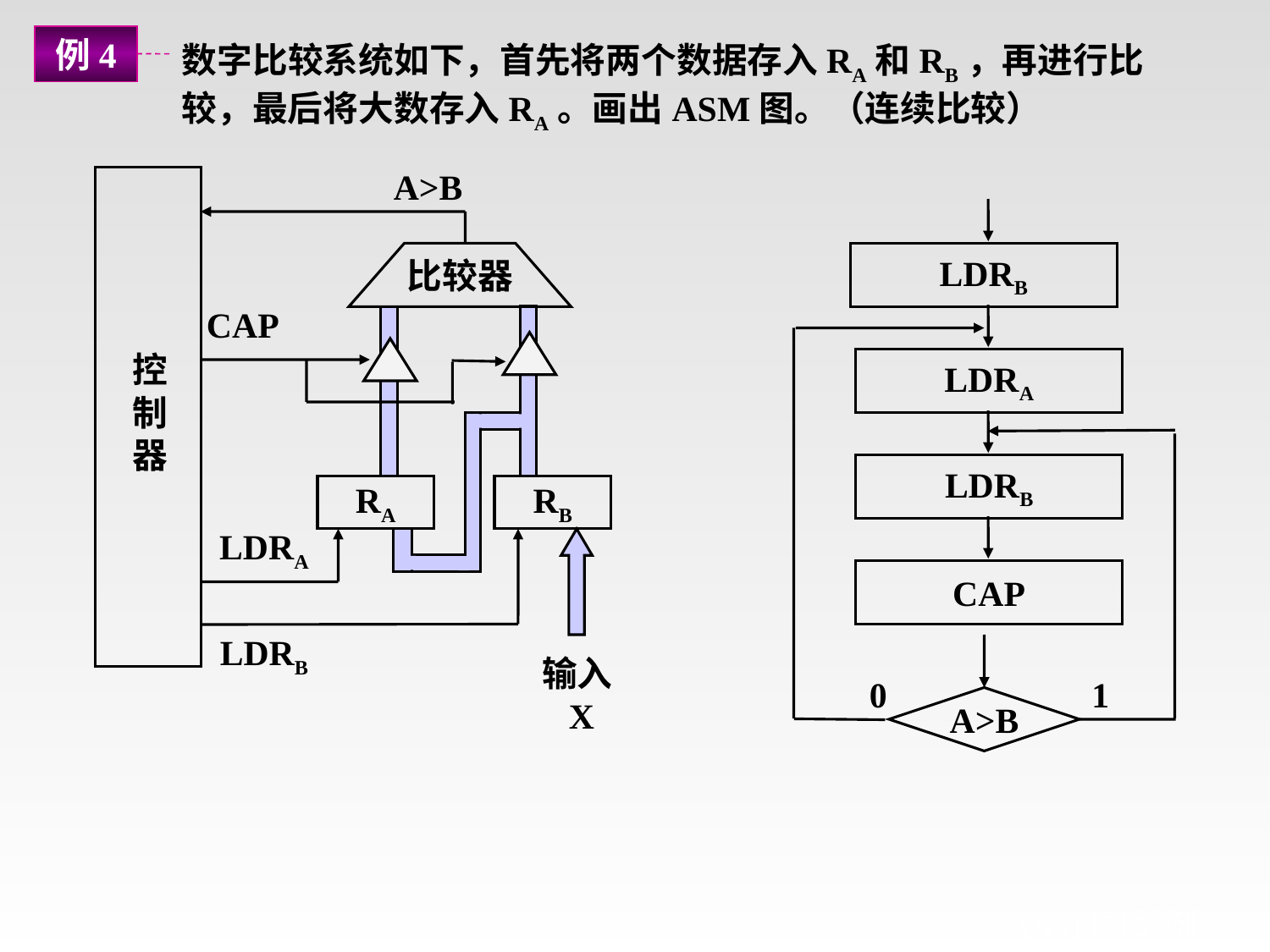

例4

数字比较系统如下，首先将两个数据存入RA和RB，再进行比较，最后将大数存入RA。画出ASM图。（连续比较）
A>B

比较器
CAP

控制器

RA
RB
LDRA

LDRB

输入X

LDRB

LDRA

LDRB

CAP

A>B
0
1
# ASM图举例